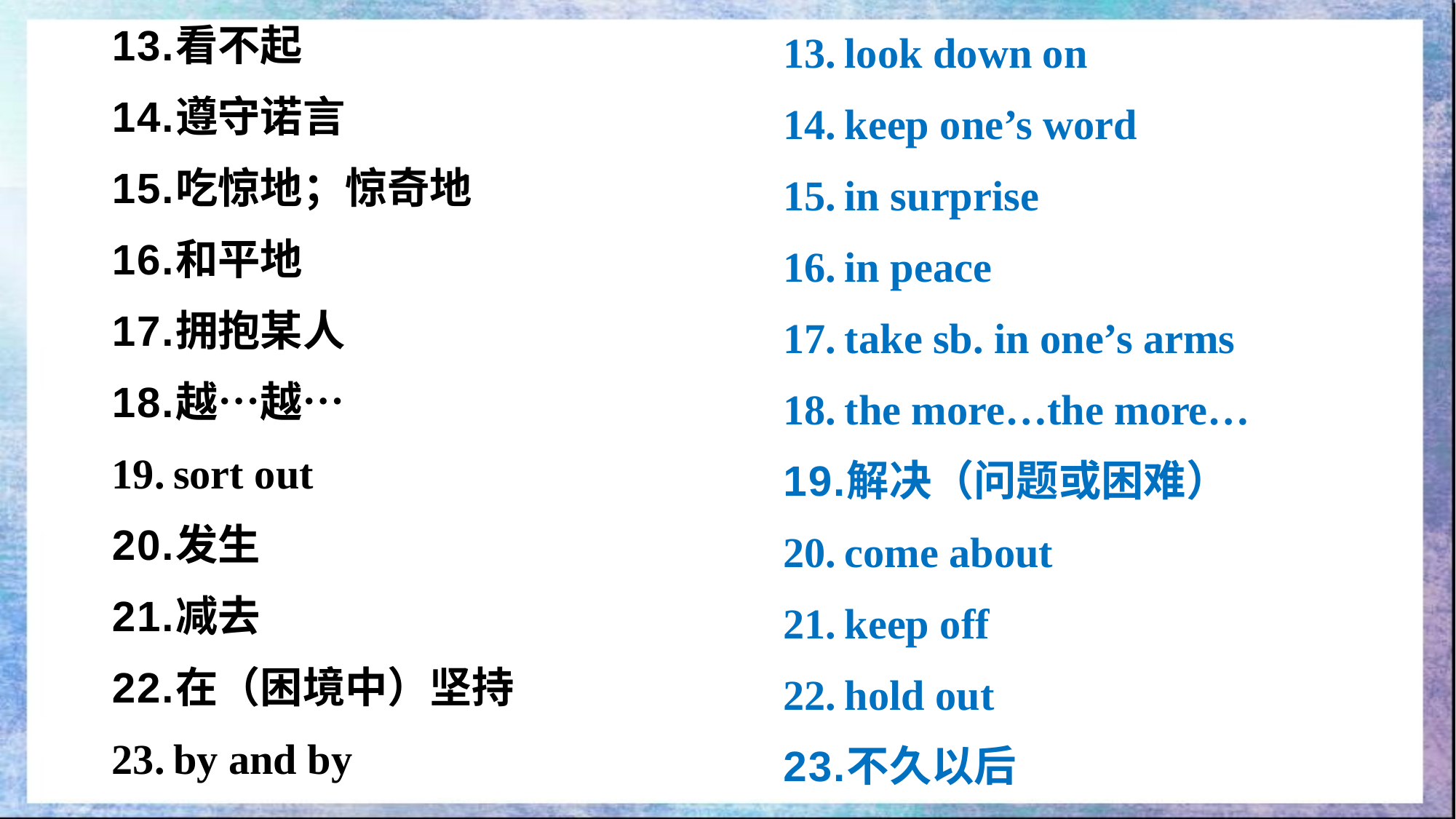

look down on
keep one’s word
in surprise
in peace
take sb. in one’s arms
the more…the more…
解决（问题或困难）
come about
keep off
hold out
不久以后
看不起
遵守诺言
吃惊地；惊奇地
和平地
拥抱某人
越…越…
sort out
发生
减去
在（困境中）坚持
by and by